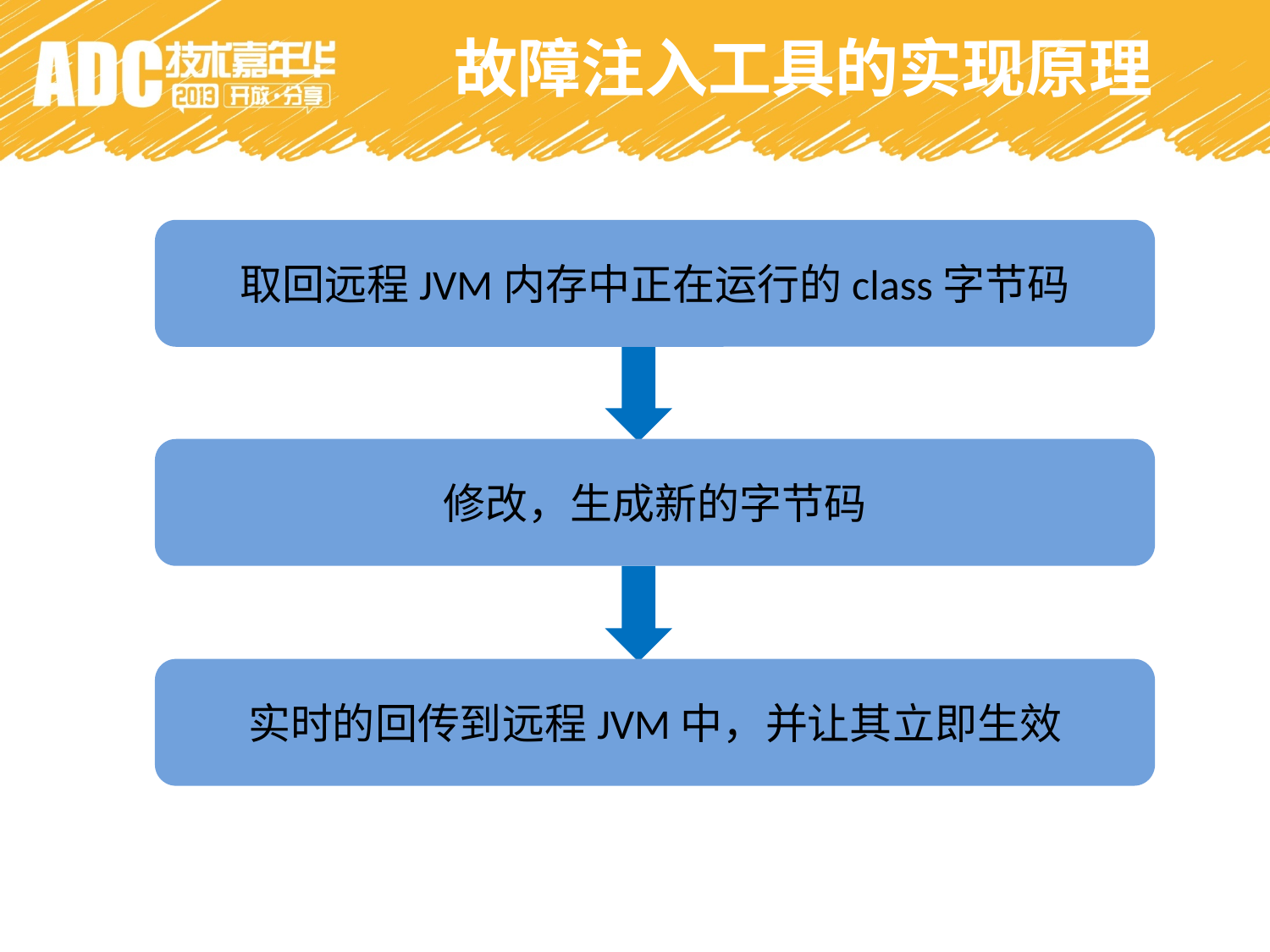

故障注入工具的实现原理

取回远程JVM内存中正在运行的class字节码

修改，生成新的字节码

实时的回传到远程JVM中，并让其立即生效